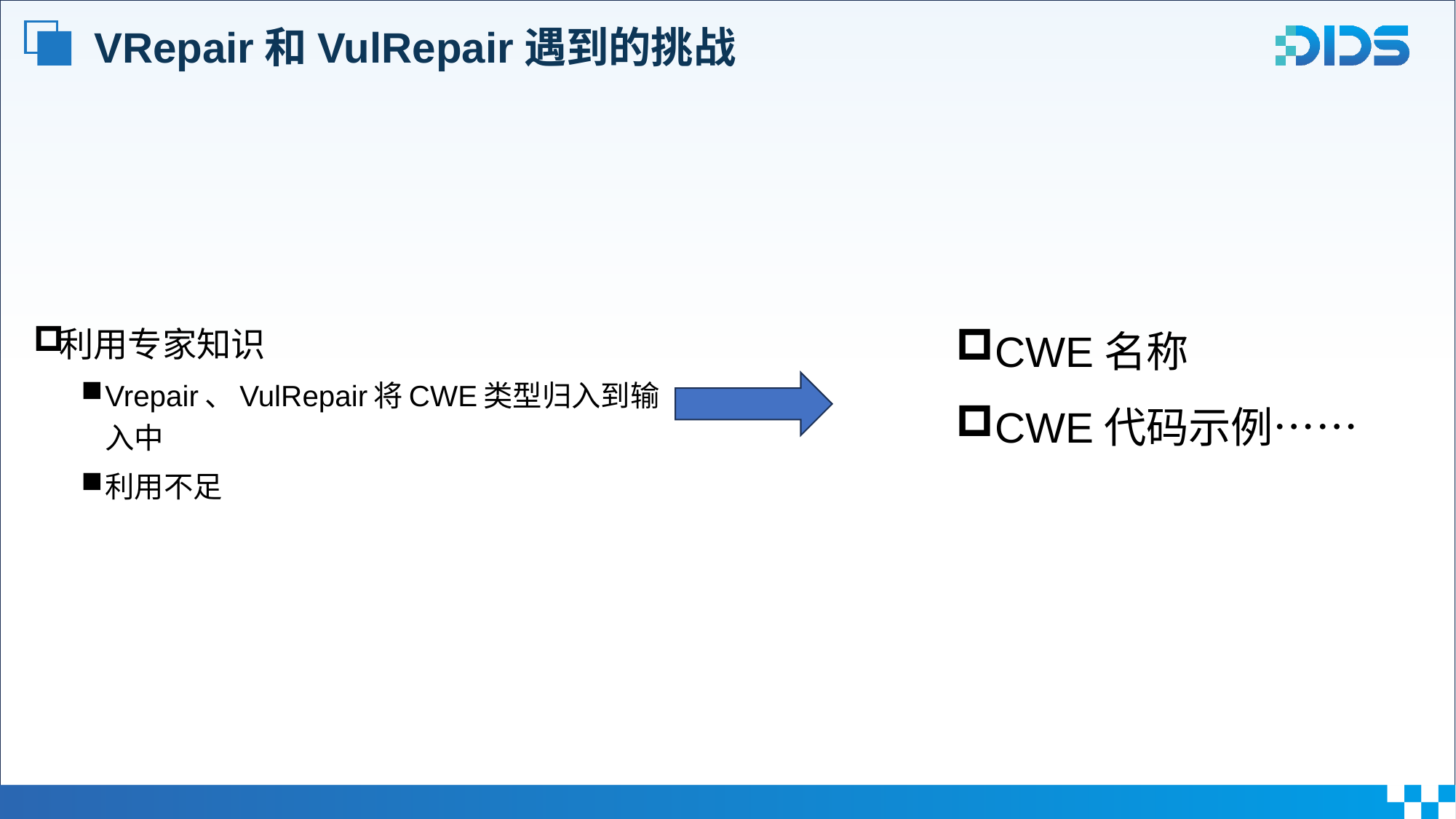

# VRepair和VulRepair遇到的挑战
利用专家知识
Vrepair、VulRepair将CWE类型归入到输入中
利用不足
CWE名称
CWE代码示例……